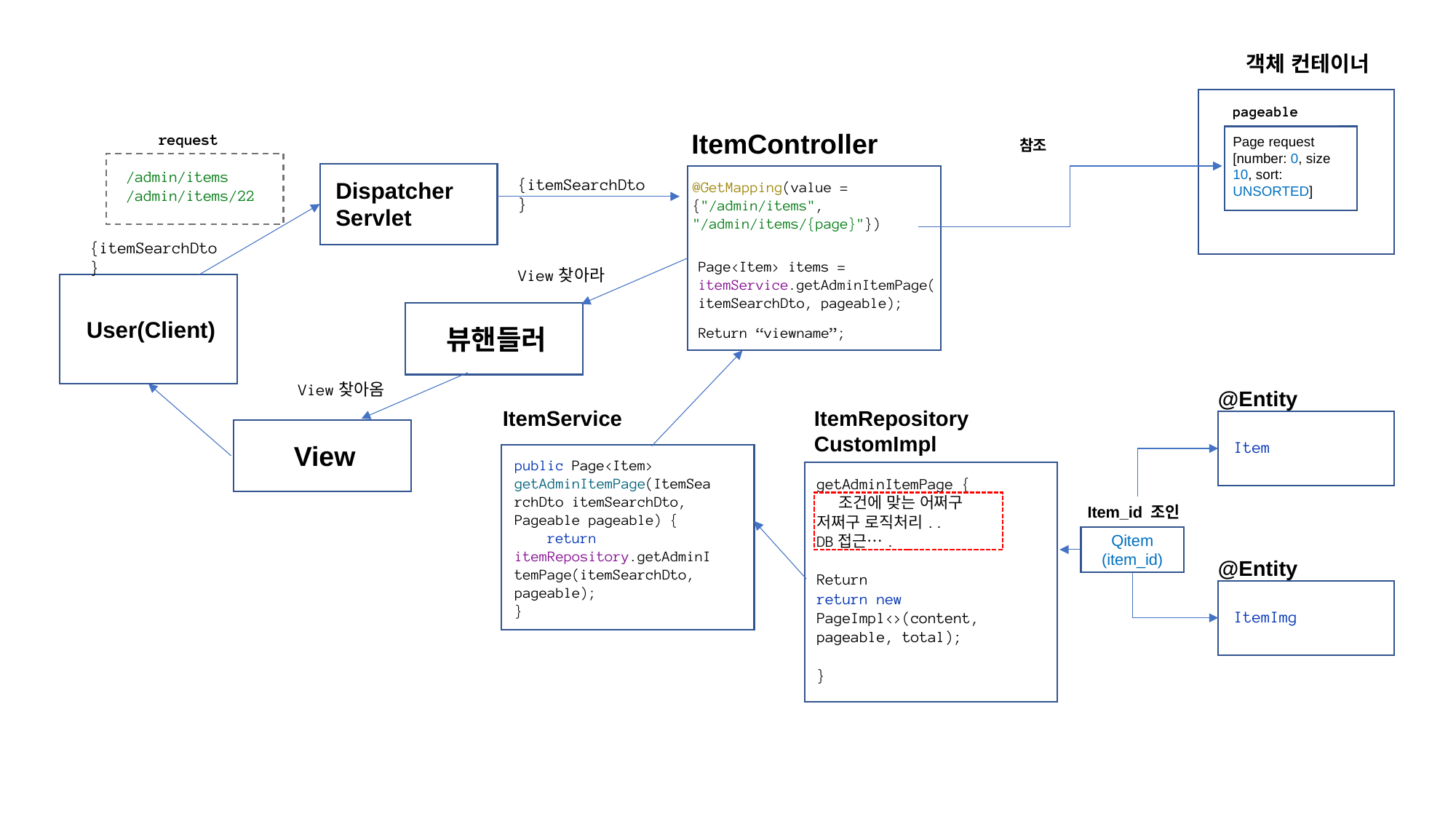

객체 컨테이너

pageable
ItemController
request
Page request [number: 0, size 10, sort: UNSORTED]
참조

/admin/items
/admin/items/22

Dispatcher
Servlet

{itemSearchDto}
@GetMapping(value = {"/admin/items", "/admin/items/{page}"})
{itemSearchDto}
Page<Item> items = itemService.getAdminItemPage(itemSearchDto, pageable);
View찾아라

User(Client)

뷰핸들러
Return “viewname”;
View찾아옴
@Entity
ItemService
ItemRepositoryCustomImpl

View
Item

public Page<Item> getAdminItemPage(ItemSearchDto itemSearchDto, Pageable pageable) {
    return itemRepository.getAdminItemPage(itemSearchDto, pageable);
}

getAdminItemPage {
    조건에 맞는 어쩌구 저쩌구 로직처리..
DB접근….

Return
return new PageImpl<>(content, pageable, total);

}

Item_id 조인
Qitem
(item_id)
@Entity

ItemImg